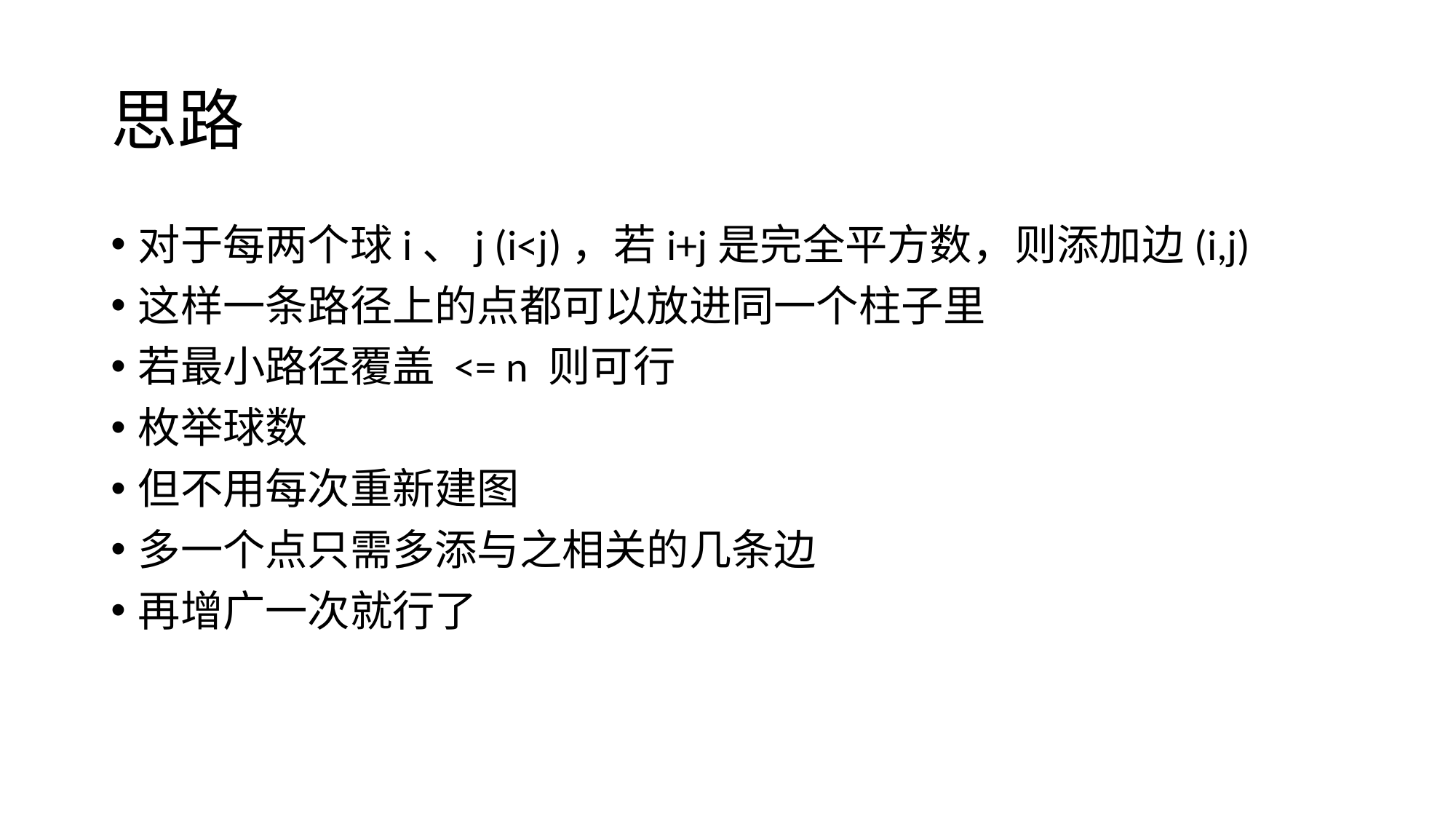

# 思路
对于每两个球i、j (i<j)，若i+j是完全平方数，则添加边(i,j)
这样一条路径上的点都可以放进同一个柱子里
若最小路径覆盖 <= n 则可行
枚举球数
但不用每次重新建图
多一个点只需多添与之相关的几条边
再增广一次就行了